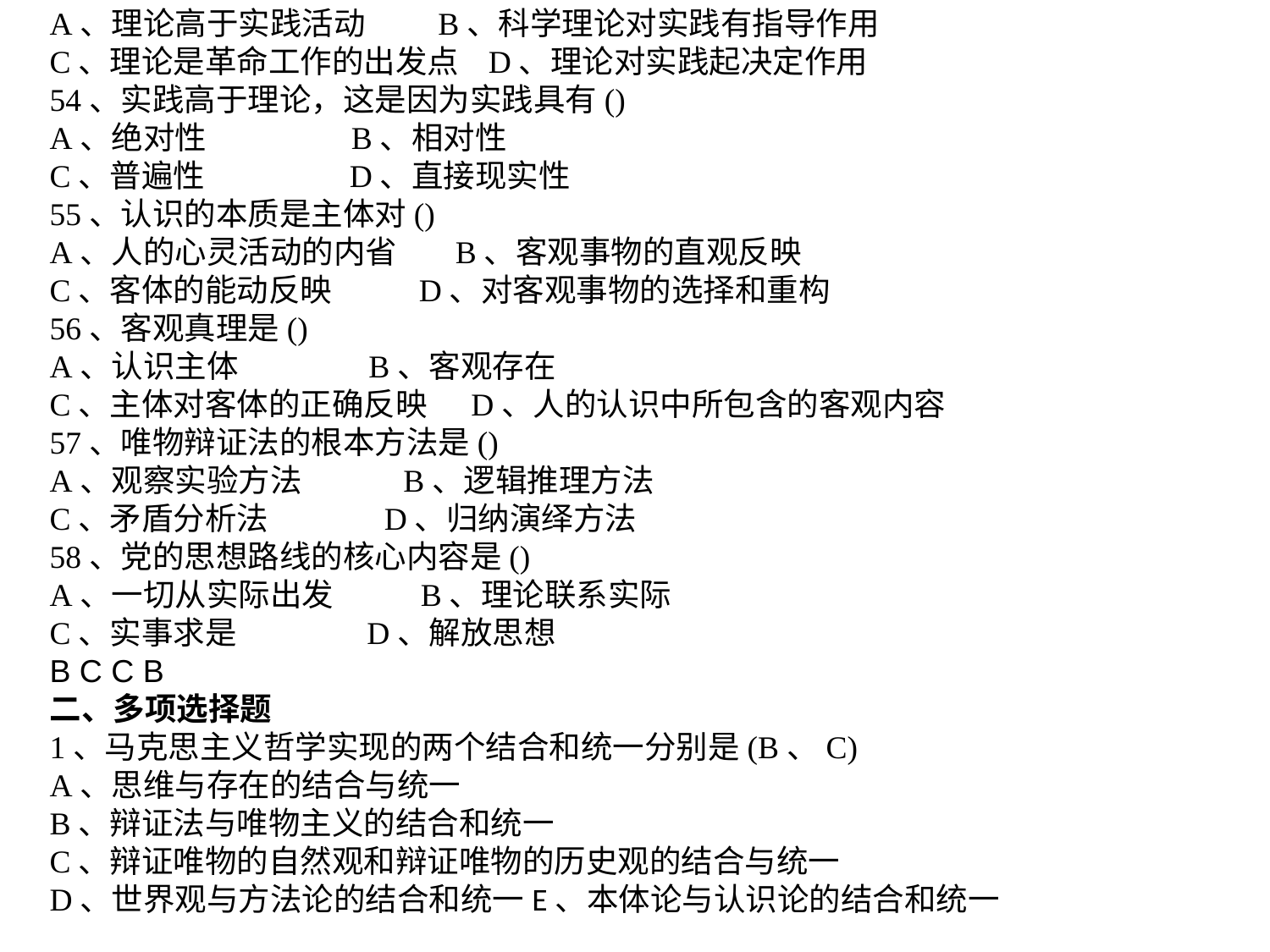

A、理论高于实践活动         B、科学理论对实践有指导作用
C、理论是革命工作的出发点   D、理论对实践起决定作用
54、实践高于理论，这是因为实践具有()
A、绝对性                   B、相对性
C、普遍性                   D、直接现实性
55、认识的本质是主体对()
A、人的心灵活动的内省       B、客观事物的直观反映
C、客体的能动反映           D、对客观事物的选择和重构
56、客观真理是()
A、认识主体                 B、客观存在
C、主体对客体的正确反映     D、人的认识中所包含的客观内容
57、唯物辩证法的根本方法是()
A、观察实验方法             B、逻辑推理方法
C、矛盾分析法               D、归纳演绎方法
58、党的思想路线的核心内容是()
A、一切从实际出发           B、理论联系实际
C、实事求是                 D、解放思想
B C C B
二、多项选择题
1、马克思主义哲学实现的两个结合和统一分别是(B、C)
A、思维与存在的结合与统一
B、辩证法与唯物主义的结合和统一
C、辩证唯物的自然观和辩证唯物的历史观的结合与统一
D、世界观与方法论的结合和统一E、本体论与认识论的结合和统一